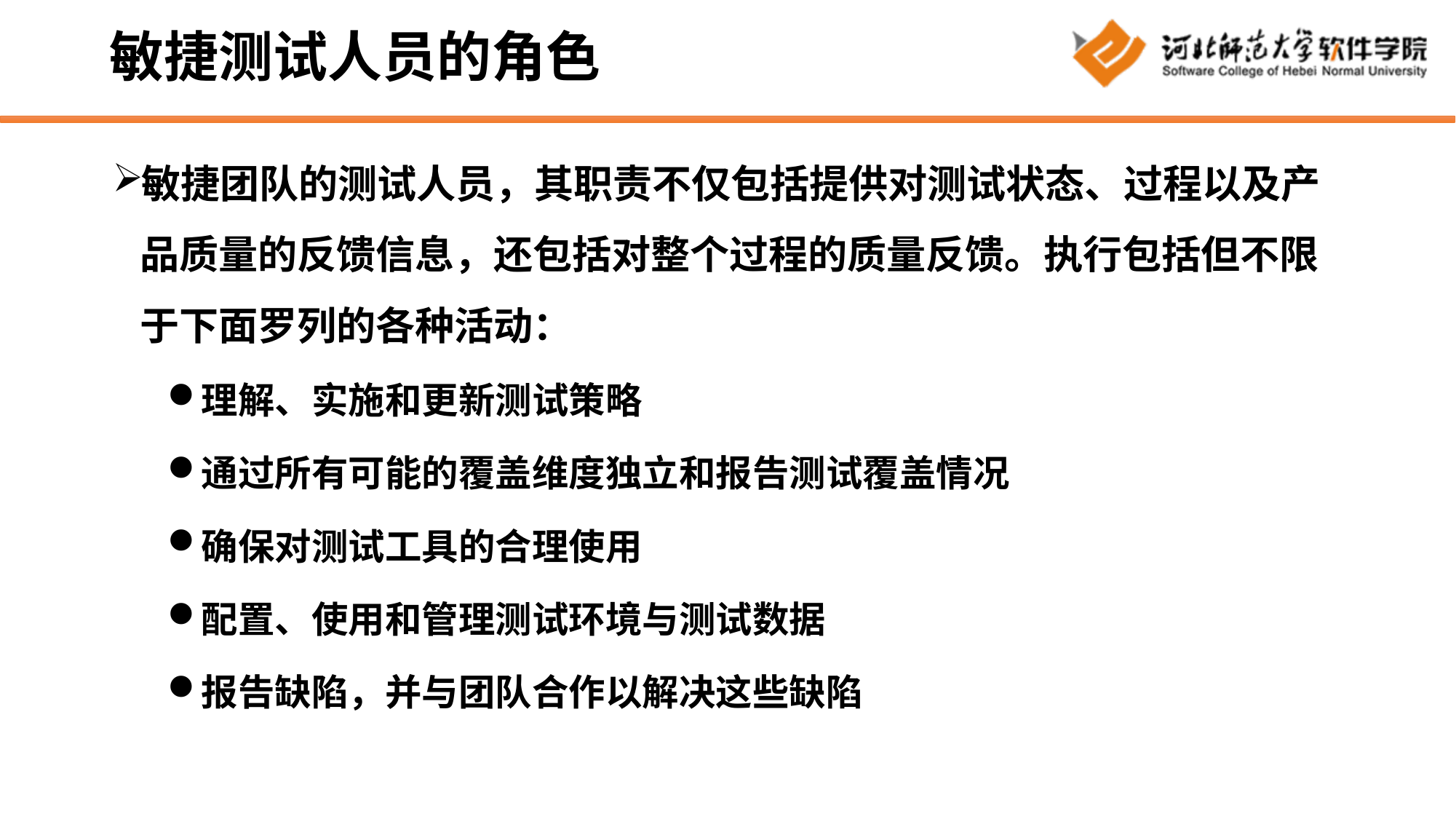

# 敏捷测试人员的角色
敏捷团队的测试人员，其职责不仅包括提供对测试状态、过程以及产品质量的反馈信息，还包括对整个过程的质量反馈。执行包括但不限于下面罗列的各种活动：
理解、实施和更新测试策略
通过所有可能的覆盖维度独立和报告测试覆盖情况
确保对测试工具的合理使用
配置、使用和管理测试环境与测试数据
报告缺陷，并与团队合作以解决这些缺陷